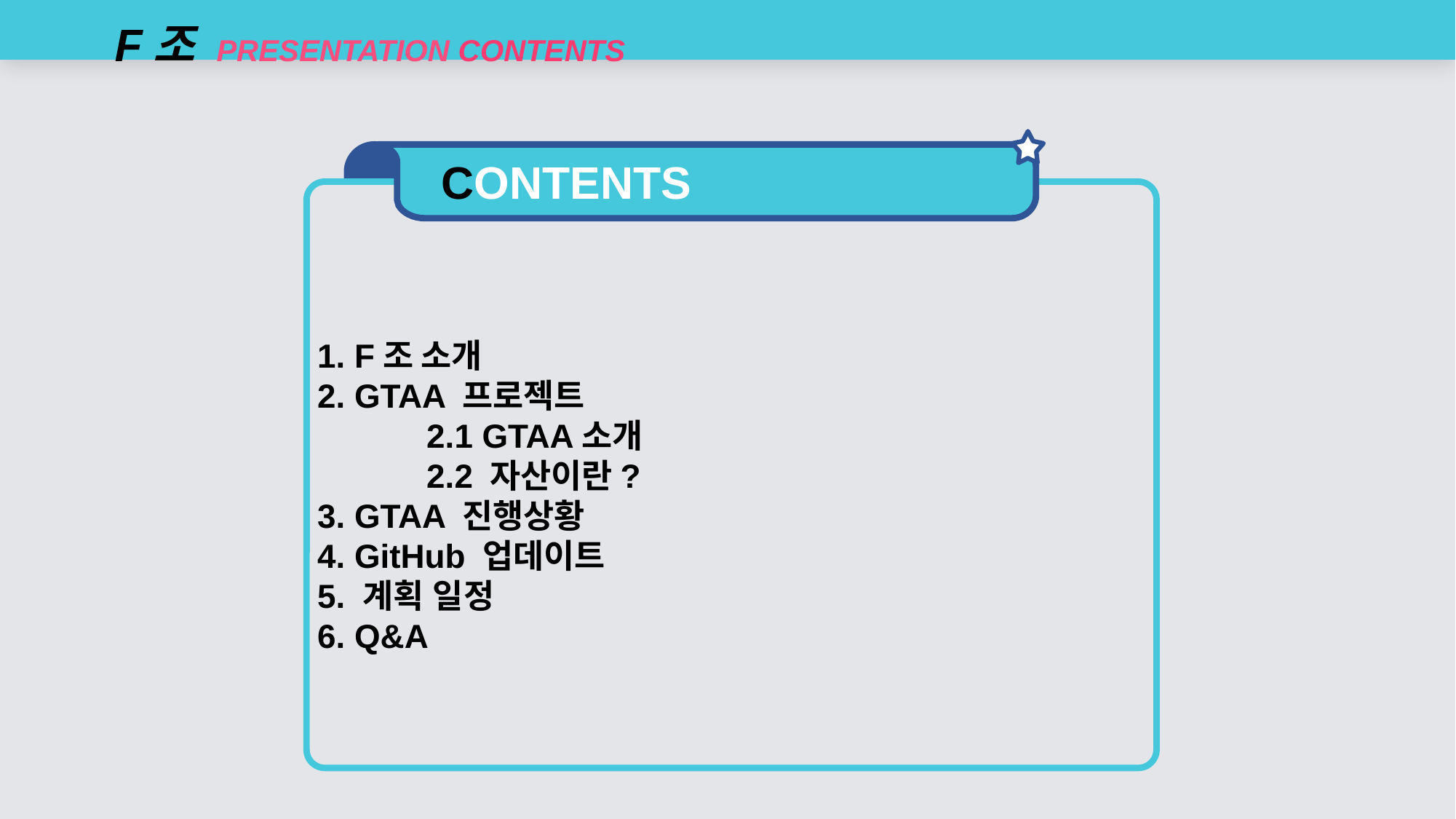

F조 PRESENTATION CONTENTS

CONTENTS

1. F조 소개
2. GTAA 프로젝트
	2.1 GTAA소개
	2.2 자산이란?
3. GTAA 진행상황
4. GitHub 업데이트
5. 계획 일정
6. Q&A